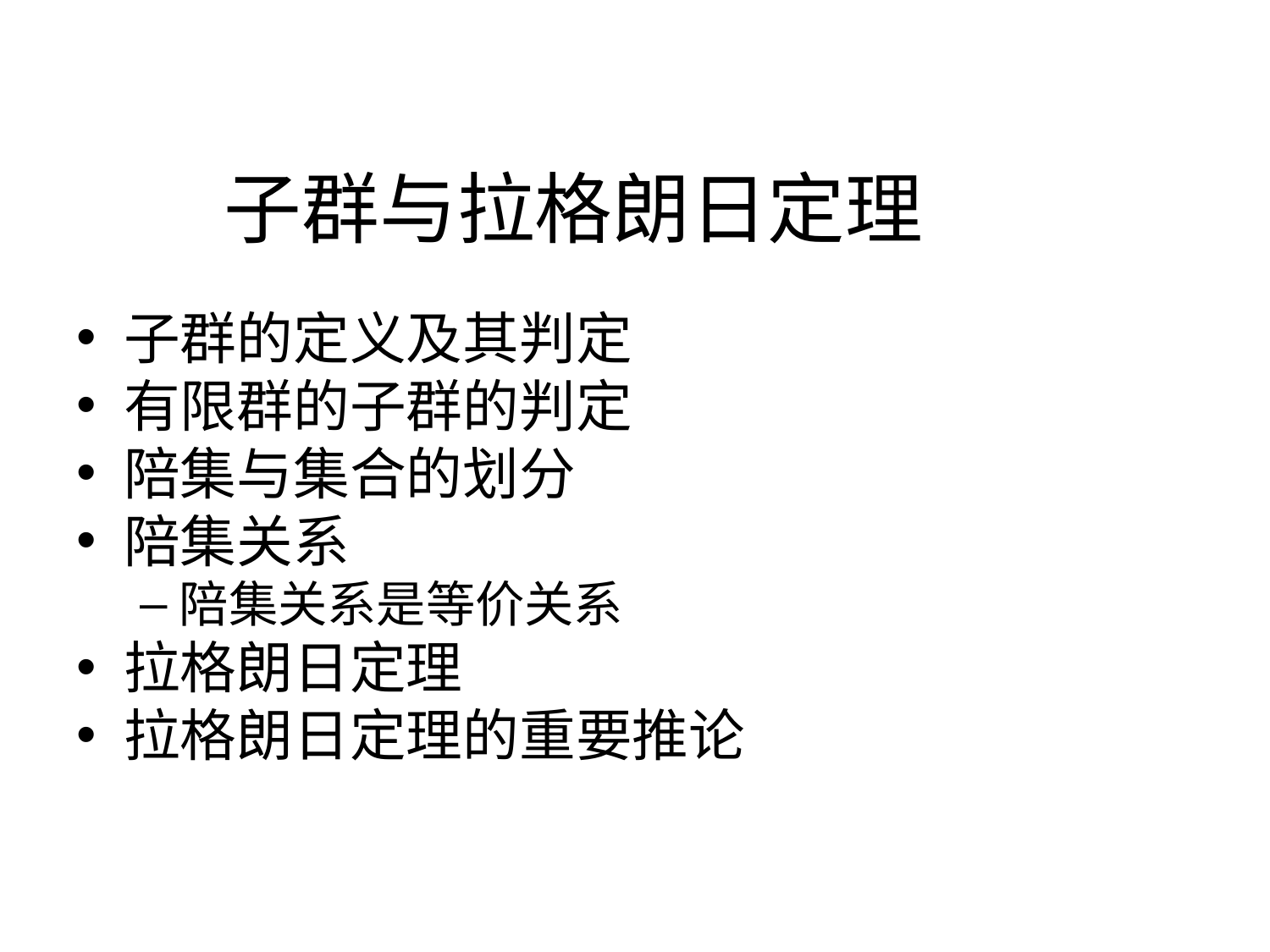

# 子群与拉格朗日定理
子群的定义及其判定
有限群的子群的判定
陪集与集合的划分
陪集关系
陪集关系是等价关系
拉格朗日定理
拉格朗日定理的重要推论